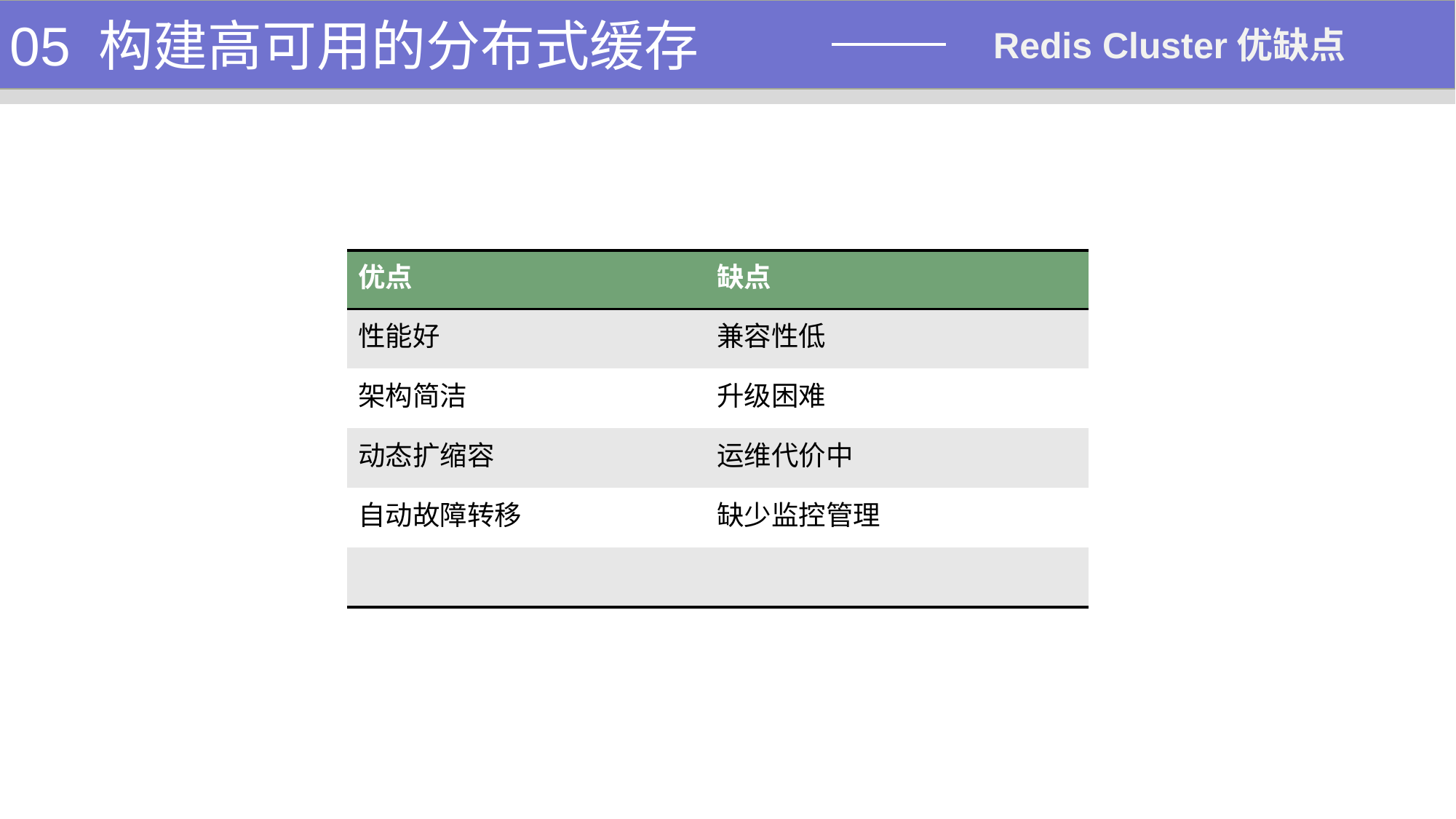

1、功能介绍
05 构建高可用的分布式缓存
Redis Cluster优缺点
| 优点 | 缺点 |
| --- | --- |
| 性能好 | 兼容性低 |
| 架构简洁 | 升级困难 |
| 动态扩缩容 | 运维代价中 |
| 自动故障转移 | 缺少监控管理 |
|  |  |